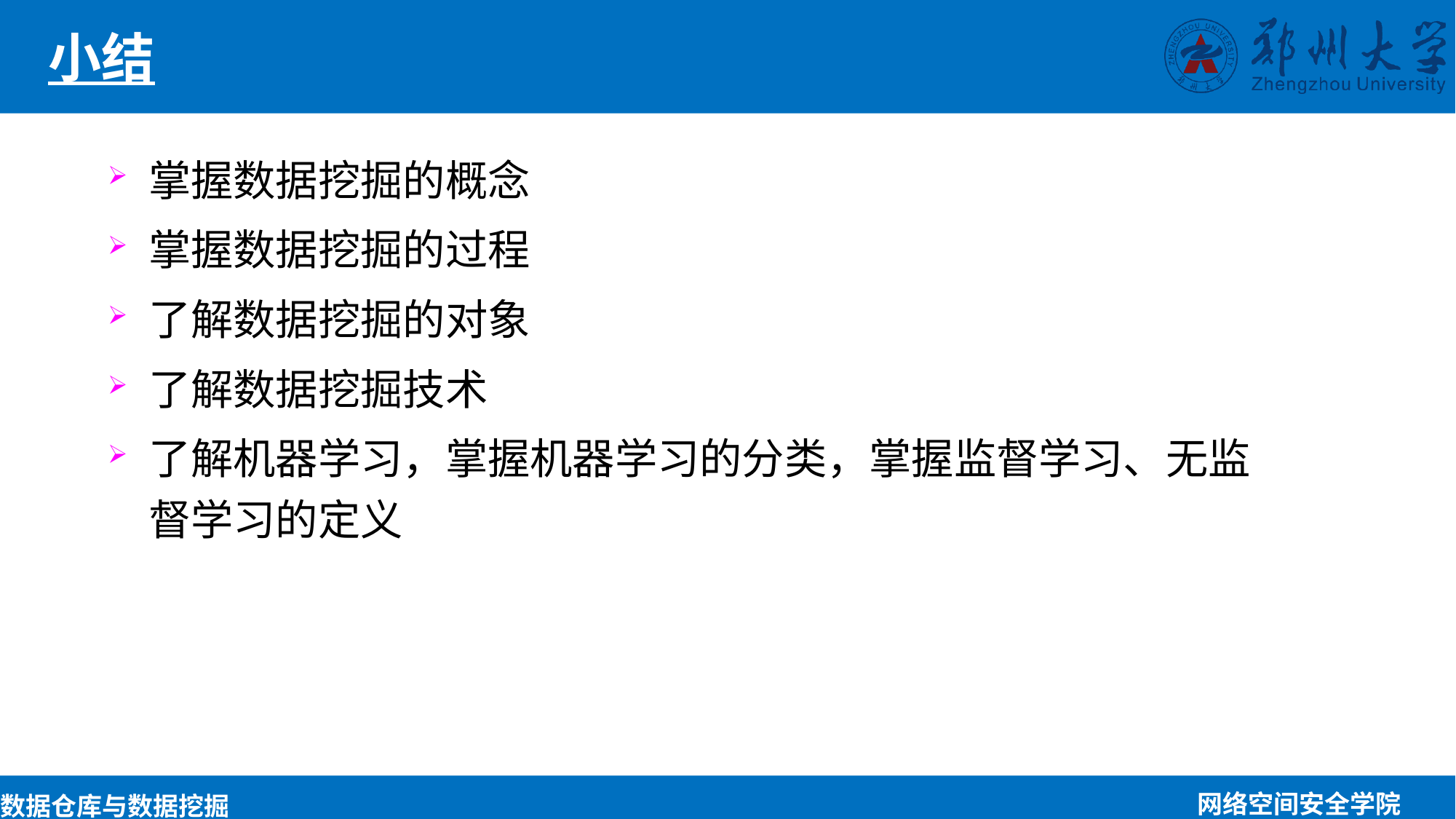

小结
掌握数据挖掘的概念
掌握数据挖掘的过程
了解数据挖掘的对象
了解数据挖掘技术
了解机器学习，掌握机器学习的分类，掌握监督学习、无监督学习的定义